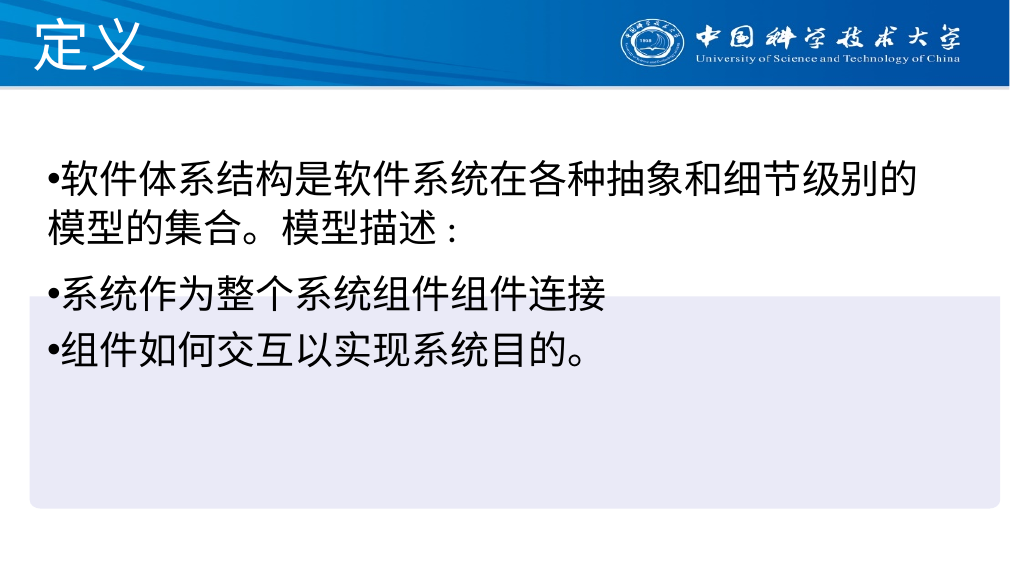

# 定义
软件体系结构是软件系统在各种抽象和细节级别的模型的集合。模型描述:
系统作为整个系统组件组件连接
组件如何交互以实现系统目的。